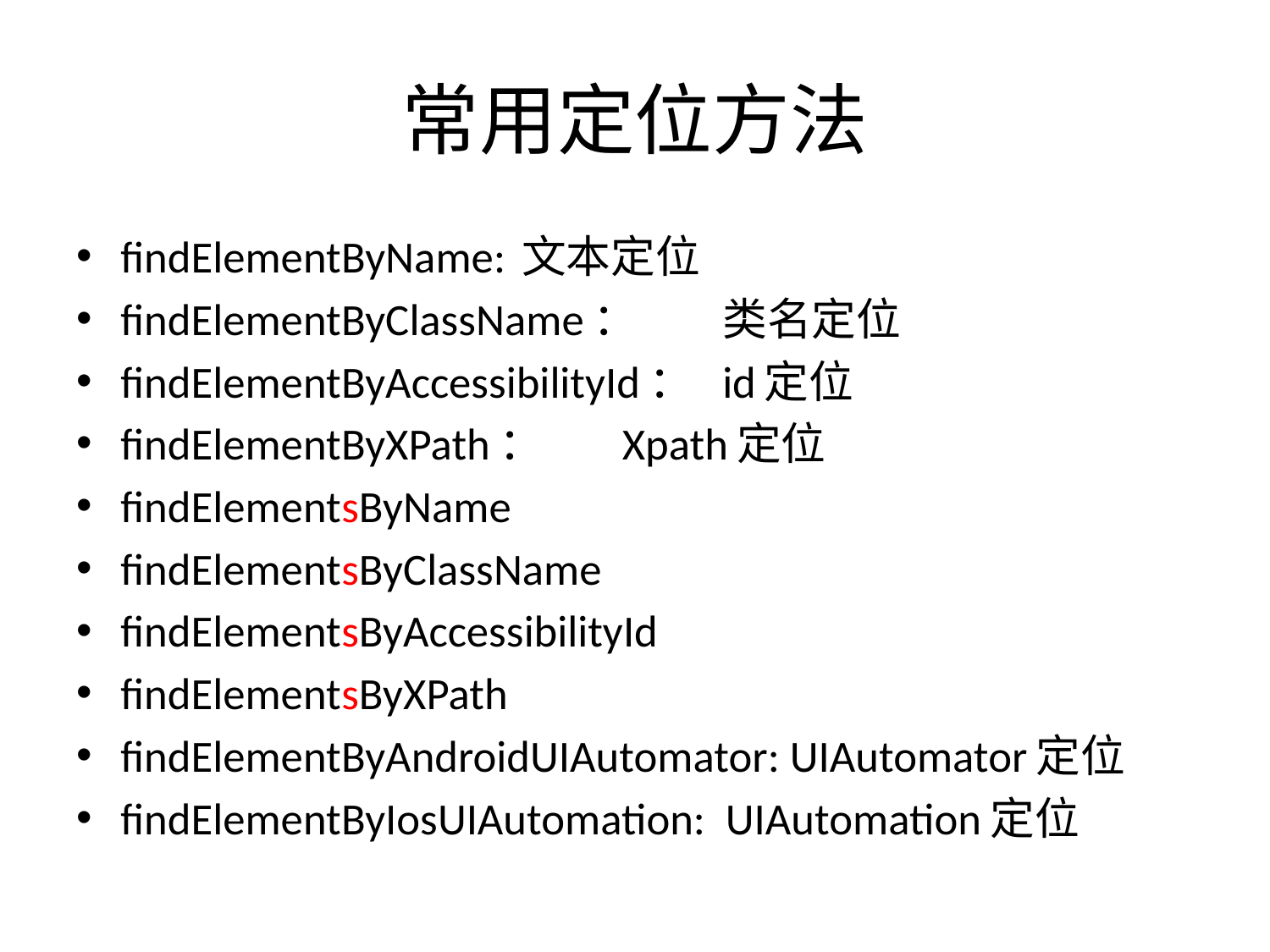

# 常用定位方法
findElementByName:	文本定位
findElementByClassName：	类名定位
findElementByAccessibilityId：	id定位
findElementByXPath：		Xpath定位
findElementsByName
findElementsByClassName
findElementsByAccessibilityId
findElementsByXPath
findElementByAndroidUIAutomator: UIAutomator定位
findElementByIosUIAutomation:  UIAutomation定位